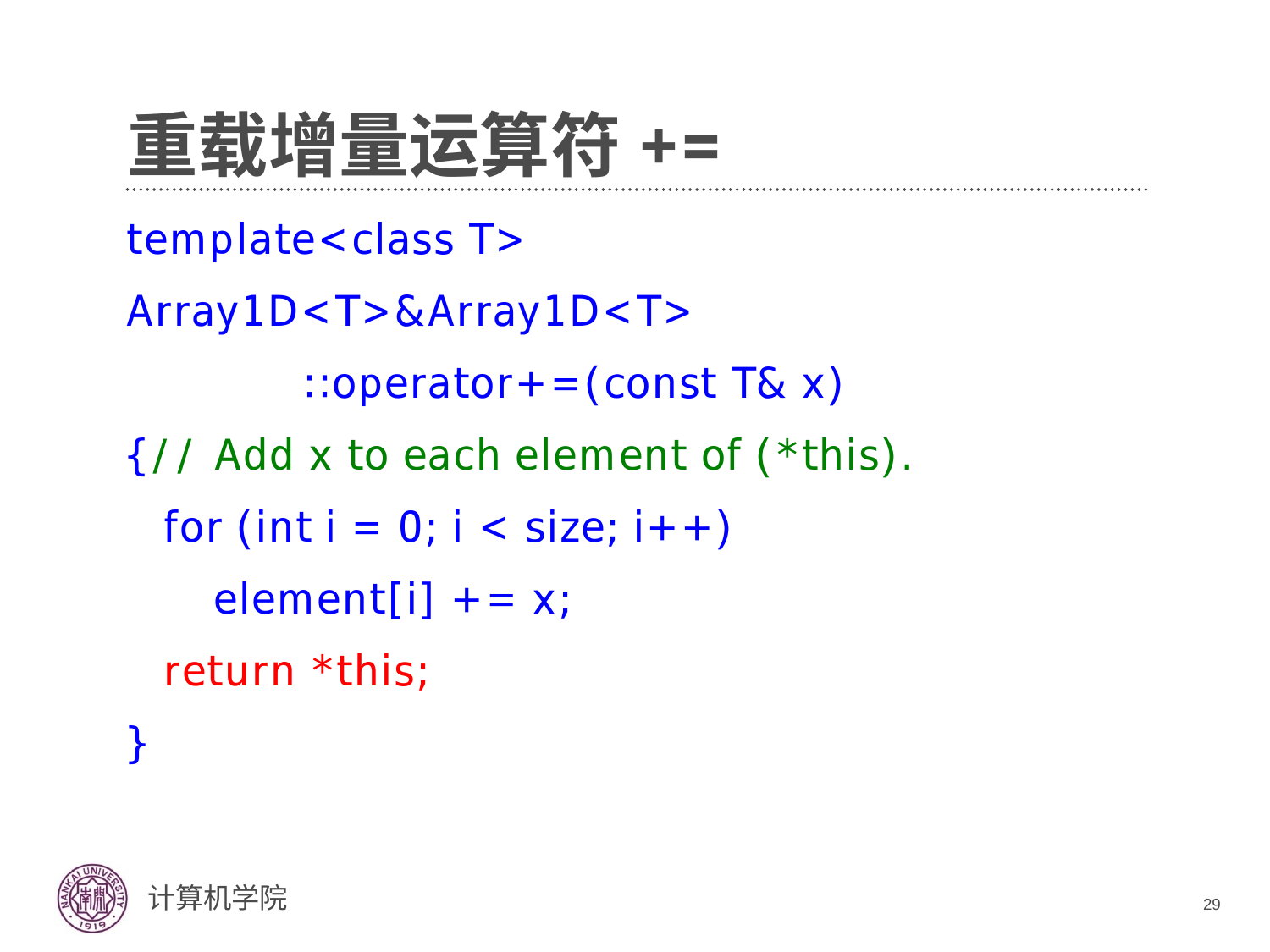

# 重载增量运算符+=
template<class T>
Array1D<T>&Array1D<T>
              ::operator+=(const T& x)
{// Add x to each element of (*this).
   for (int i = 0; i < size; i++)
       element[i] += x;
   return *this;
}

29